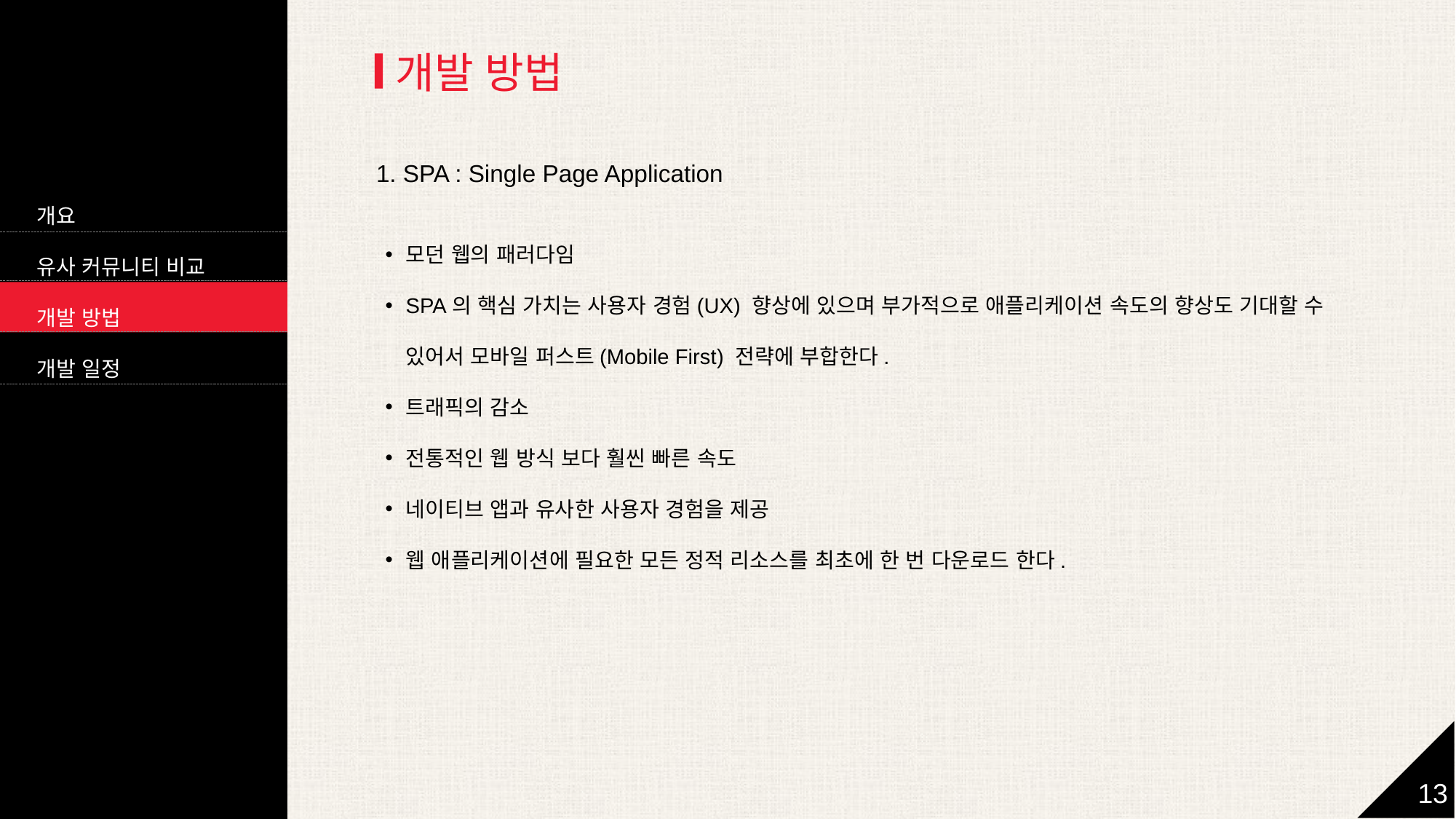

개발 방법

1. SPA : Single Page Application
개요
유사 커뮤니티 비교
개발 방법
개발 일정
모던 웹의 패러다임
SPA의 핵심 가치는 사용자 경험(UX) 향상에 있으며 부가적으로 애플리케이션 속도의 향상도 기대할 수 있어서 모바일 퍼스트(Mobile First) 전략에 부합한다.
트래픽의 감소
전통적인 웹 방식 보다 훨씬 빠른 속도
네이티브 앱과 유사한 사용자 경험을 제공
웹 애플리케이션에 필요한 모든 정적 리소스를 최초에 한 번 다운로드 한다.

13